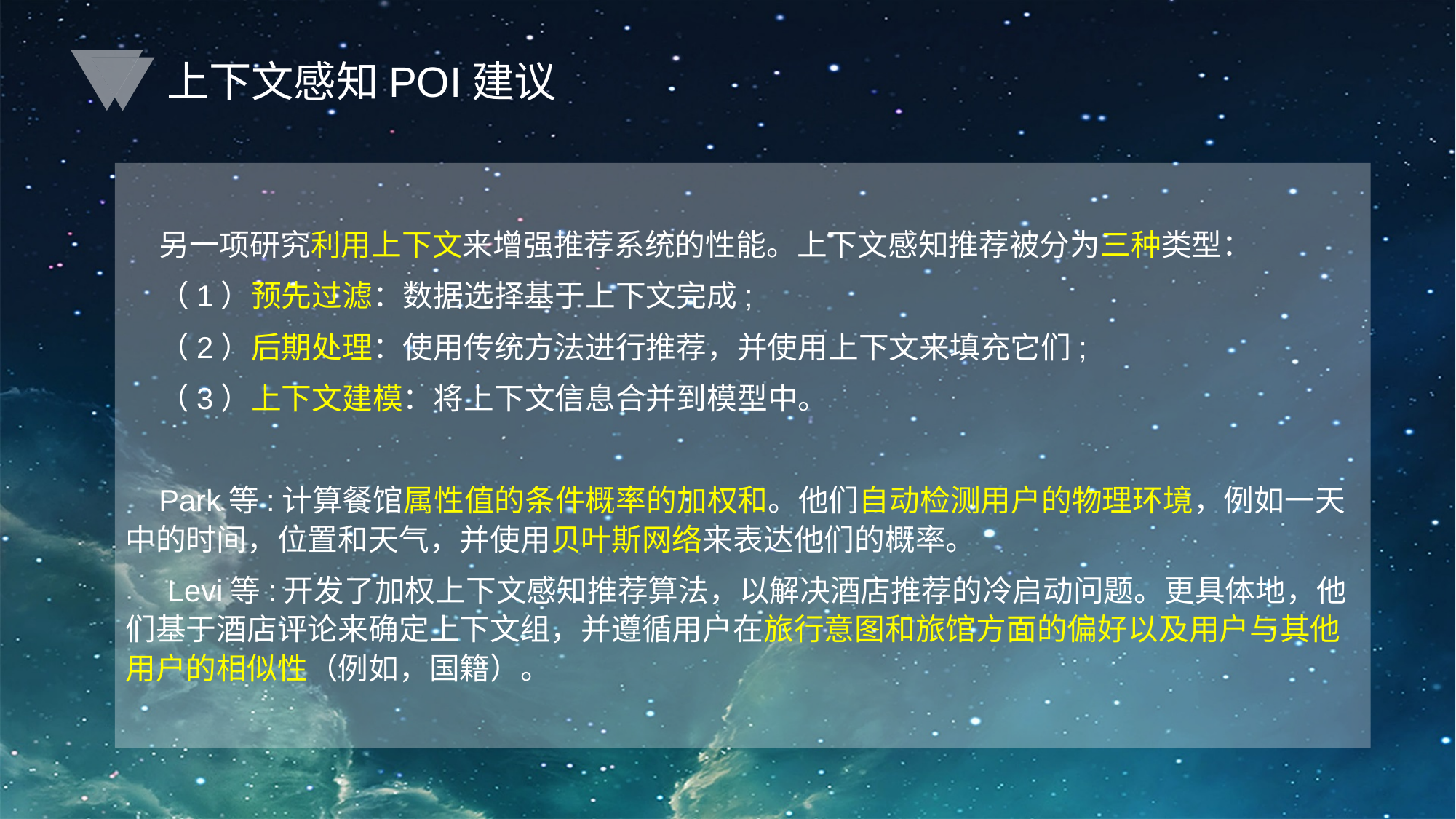

上下文感知POI建议

另一项研究利用上下文来增强推荐系统的性能。上下文感知推荐被分为三种类型：
（1）预先过滤：数据选择基于上下文完成;
（2）后期处理：使用传统方法进行推荐，并使用上下文来填充它们;
（3）上下文建模：将上下文信息合并到模型中。

Park等:计算餐馆属性值的条件概率的加权和。他们自动检测用户的物理环境，例如一天中的时间，位置和天气，并使用贝叶斯网络来表达他们的概率。
 Levi等:开发了加权上下文感知推荐算法，以解决酒店推荐的冷启动问题。更具体地，他们基于酒店评论来确定上下文组，并遵循用户在旅行意图和旅馆方面的偏好以及用户与其他用户的相似性（例如，国籍）。